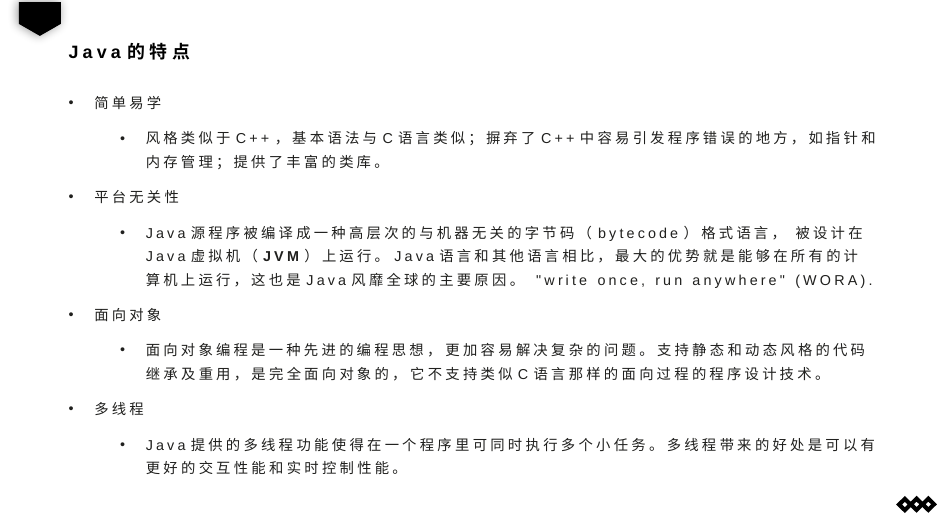

Java的特点
简单易学
风格类似于C++，基本语法与C语言类似；摒弃了C++中容易引发程序错误的地方，如指针和内存管理；提供了丰富的类库。
平台无关性
Java源程序被编译成一种高层次的与机器无关的字节码（bytecode）格式语言， 被设计在Java虚拟机（JVM）上运行。Java语言和其他语言相比，最大的优势就是能够在所有的计算机上运行，这也是Java风靡全球的主要原因。 "write once, run anywhere" (WORA).
面向对象
面向对象编程是一种先进的编程思想，更加容易解决复杂的问题。支持静态和动态风格的代码继承及重用，是完全面向对象的，它不支持类似C语言那样的面向过程的程序设计技术。
多线程
Java提供的多线程功能使得在一个程序里可同时执行多个小任务。多线程带来的好处是可以有更好的交互性能和实时控制性能。